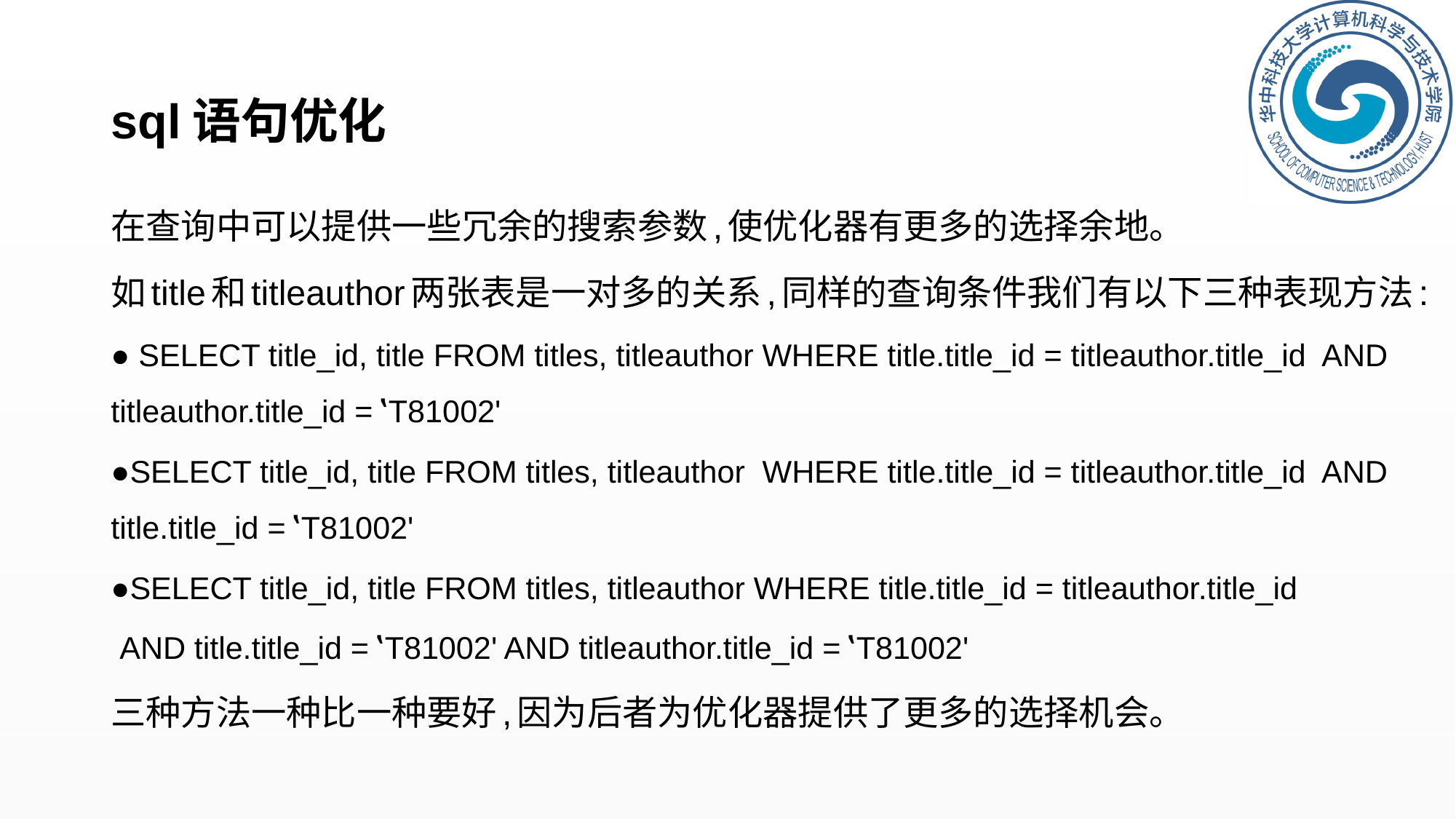

# sql语句优化
在查询中可以提供一些冗余的搜索参数,使优化器有更多的选择余地。
如title和titleauthor两张表是一对多的关系,同样的查询条件我们有以下三种表现方法:
● SELECT title_id, title FROM titles, titleauthor WHERE title.title_id = titleauthor.title_id  AND titleauthor.title_id = ‘T81002'
●SELECT title_id, title FROM titles, titleauthor  WHERE title.title_id = titleauthor.title_id  AND title.title_id = ‘T81002'
●SELECT title_id, title FROM titles, titleauthor WHERE title.title_id = titleauthor.title_id
 AND title.title_id = ‘T81002' AND titleauthor.title_id = ‘T81002'
三种方法一种比一种要好,因为后者为优化器提供了更多的选择机会。